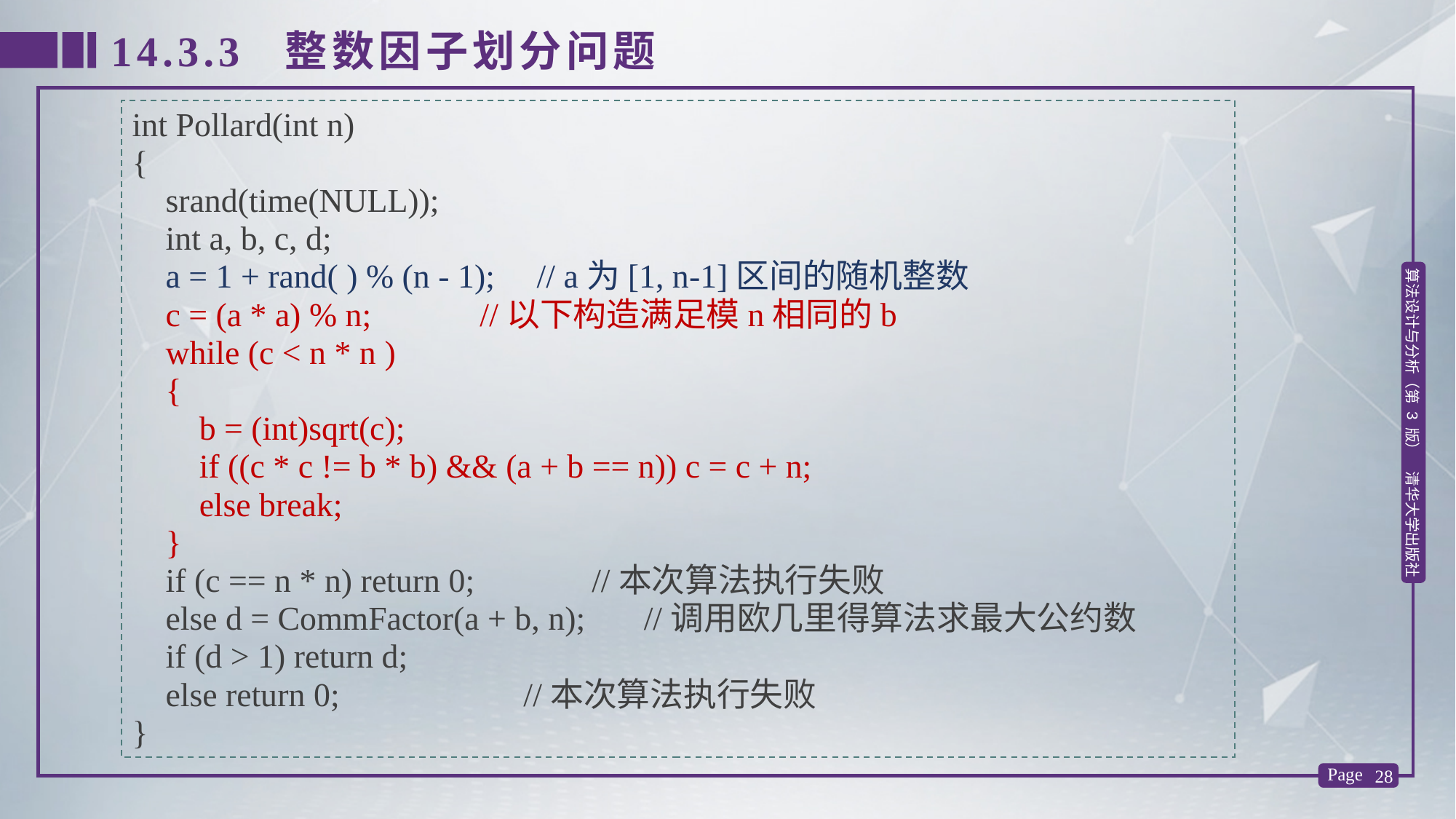

14.3.3  整数因子划分问题
int Pollard(int n)
{
    srand(time(NULL));
    int a, b, c, d;
    a = 1 + rand( ) % (n - 1);     // a为[1, n-1]区间的随机整数
    c = (a * a) % n;             //以下构造满足模n相同的b
    while (c < n * n )
    {
        b = (int)sqrt(c);
        if ((c * c != b * b) && (a + b == n)) c = c + n;
        else break;
    }
    if (c == n * n) return 0;              //本次算法执行失败
    else d = CommFactor(a + b, n);       //调用欧几里得算法求最大公约数
    if (d > 1) return d;
    else return 0;                      //本次算法执行失败
}